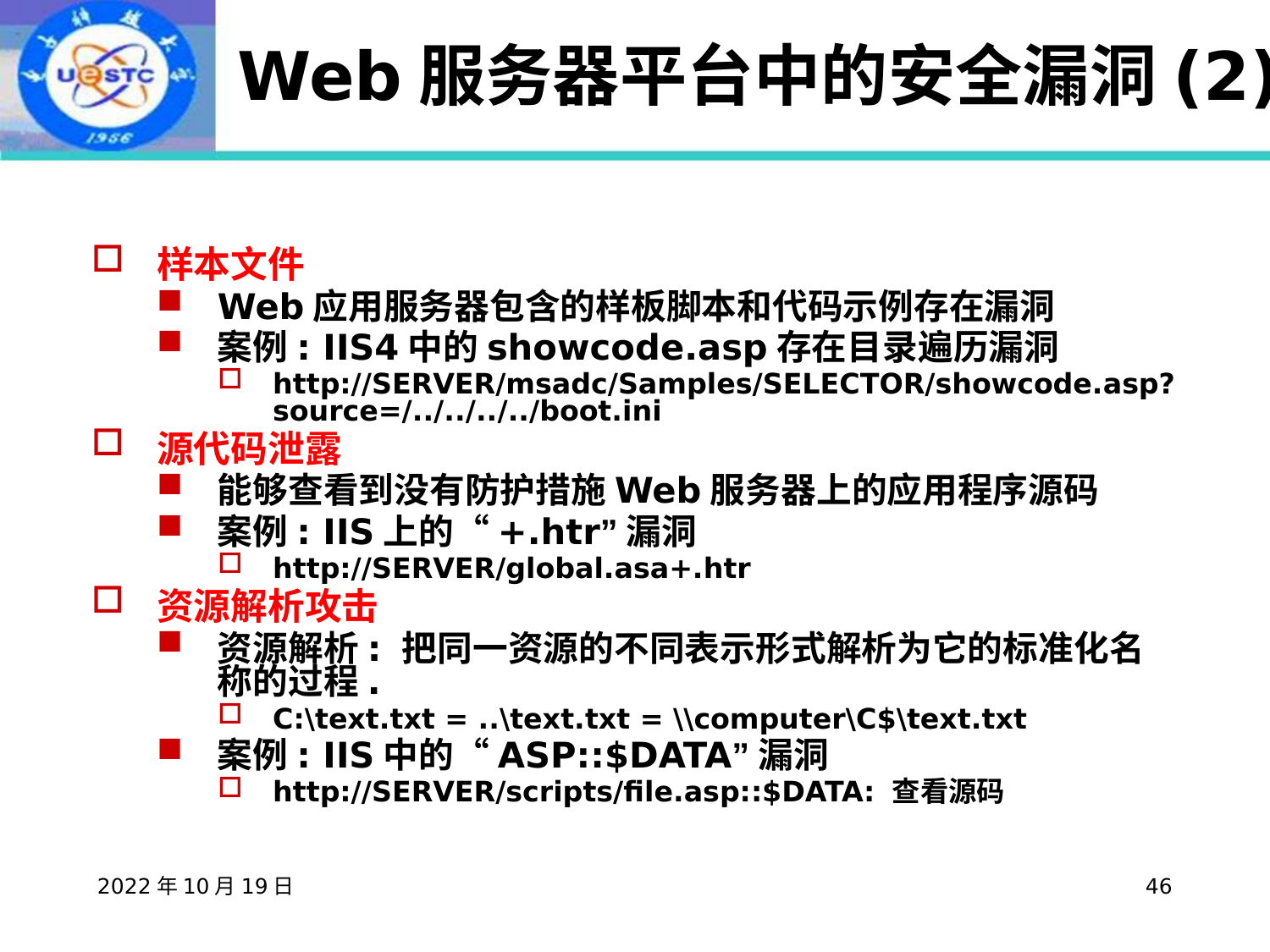

# Web服务器平台中的安全漏洞(2)
样本文件
Web应用服务器包含的样板脚本和代码示例存在漏洞
案例: IIS4中的showcode.asp存在目录遍历漏洞
http://SERVER/msadc/Samples/SELECTOR/showcode.asp?source=/../../../../boot.ini
源代码泄露
能够查看到没有防护措施Web服务器上的应用程序源码
案例: IIS上的“+.htr”漏洞
http://SERVER/global.asa+.htr
资源解析攻击
资源解析: 把同一资源的不同表示形式解析为它的标准化名称的过程.
C:\text.txt = ..\text.txt = \\computer\C$\text.txt
案例: IIS中的“ASP::$DATA”漏洞
http://SERVER/scripts/file.asp::$DATA: 查看源码
2022年10月19日
46